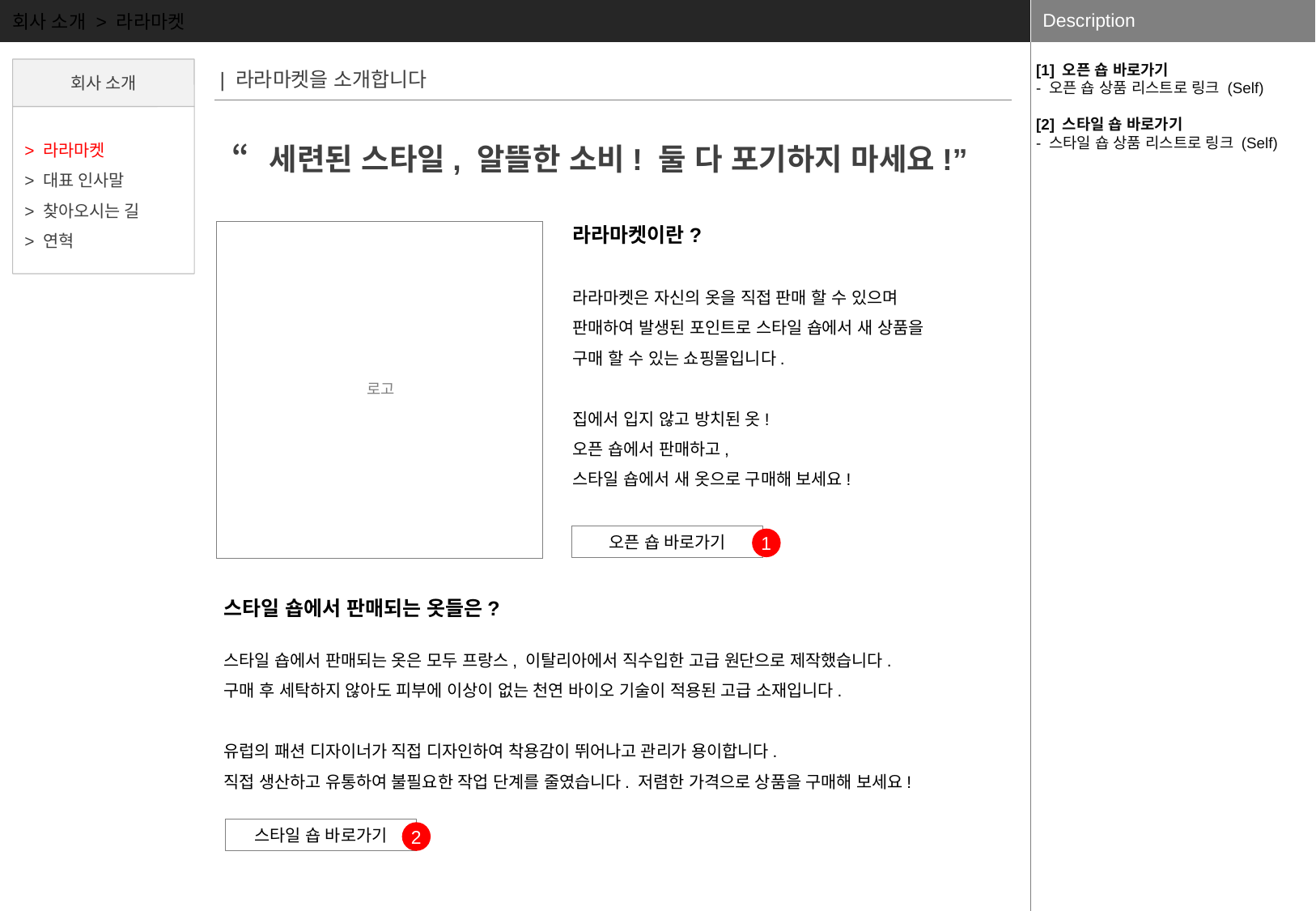

회사 소개 > 라라마켓

[1] 오픈 숍 바로가기
- 오픈 숍 상품 리스트로 링크 (Self)

[2] 스타일 숍 바로가기
- 스타일 숍 상품 리스트로 링크 (Self)
회사 소개
| 라라마켓을 소개합니다
> 라라마켓
> 대표 인사말
> 찾아오시는 길
> 연혁
“세련된 스타일, 알뜰한 소비! 둘 다 포기하지 마세요!”
라라마켓이란?

라라마켓은 자신의 옷을 직접 판매 할 수 있으며
판매하여 발생된 포인트로 스타일 숍에서 새 상품을
구매 할 수 있는 쇼핑몰입니다.

집에서 입지 않고 방치된 옷!
오픈 숍에서 판매하고,
스타일 숍에서 새 옷으로 구매해 보세요!
|  |
| --- |
로고
오픈 숍 바로가기
1
스타일 숍에서 판매되는 옷들은?

스타일 숍에서 판매되는 옷은 모두 프랑스, 이탈리아에서 직수입한 고급 원단으로 제작했습니다.
구매 후 세탁하지 않아도 피부에 이상이 없는 천연 바이오 기술이 적용된 고급 소재입니다.

유럽의 패션 디자이너가 직접 디자인하여 착용감이 뛰어나고 관리가 용이합니다.
직접 생산하고 유통하여 불필요한 작업 단계를 줄였습니다. 저렴한 가격으로 상품을 구매해 보세요!
스타일 숍 바로가기
2